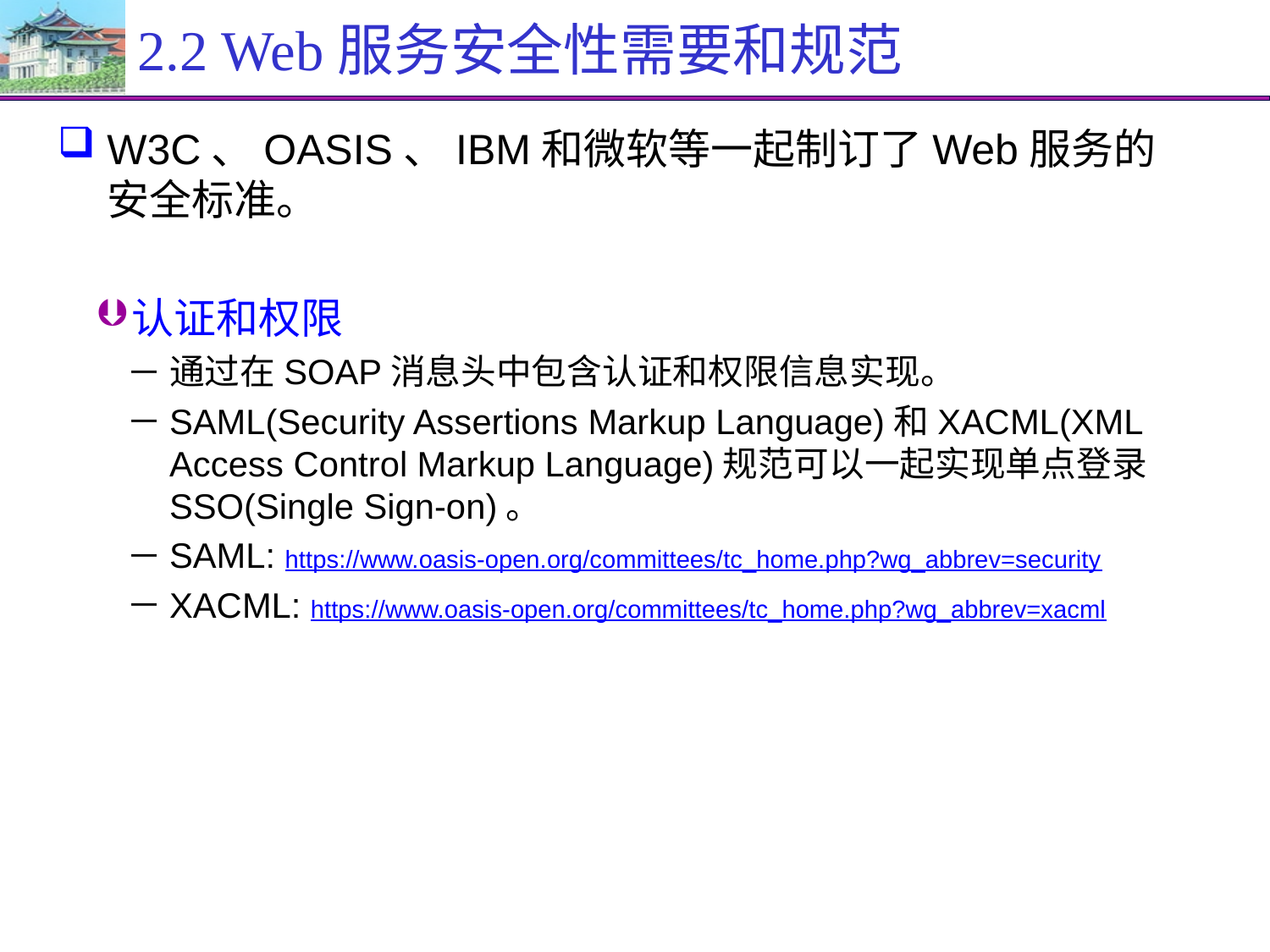

# 2.2 Web服务安全性需要和规范
W3C、OASIS、IBM和微软等一起制订了Web服务的安全标准。

认证和权限
通过在SOAP消息头中包含认证和权限信息实现。
SAML(Security Assertions Markup Language)和XACML(XML Access Control Markup Language)规范可以一起实现单点登录SSO(Single Sign-on)。
SAML: https://www.oasis-open.org/committees/tc_home.php?wg_abbrev=security
XACML: https://www.oasis-open.org/committees/tc_home.php?wg_abbrev=xacml